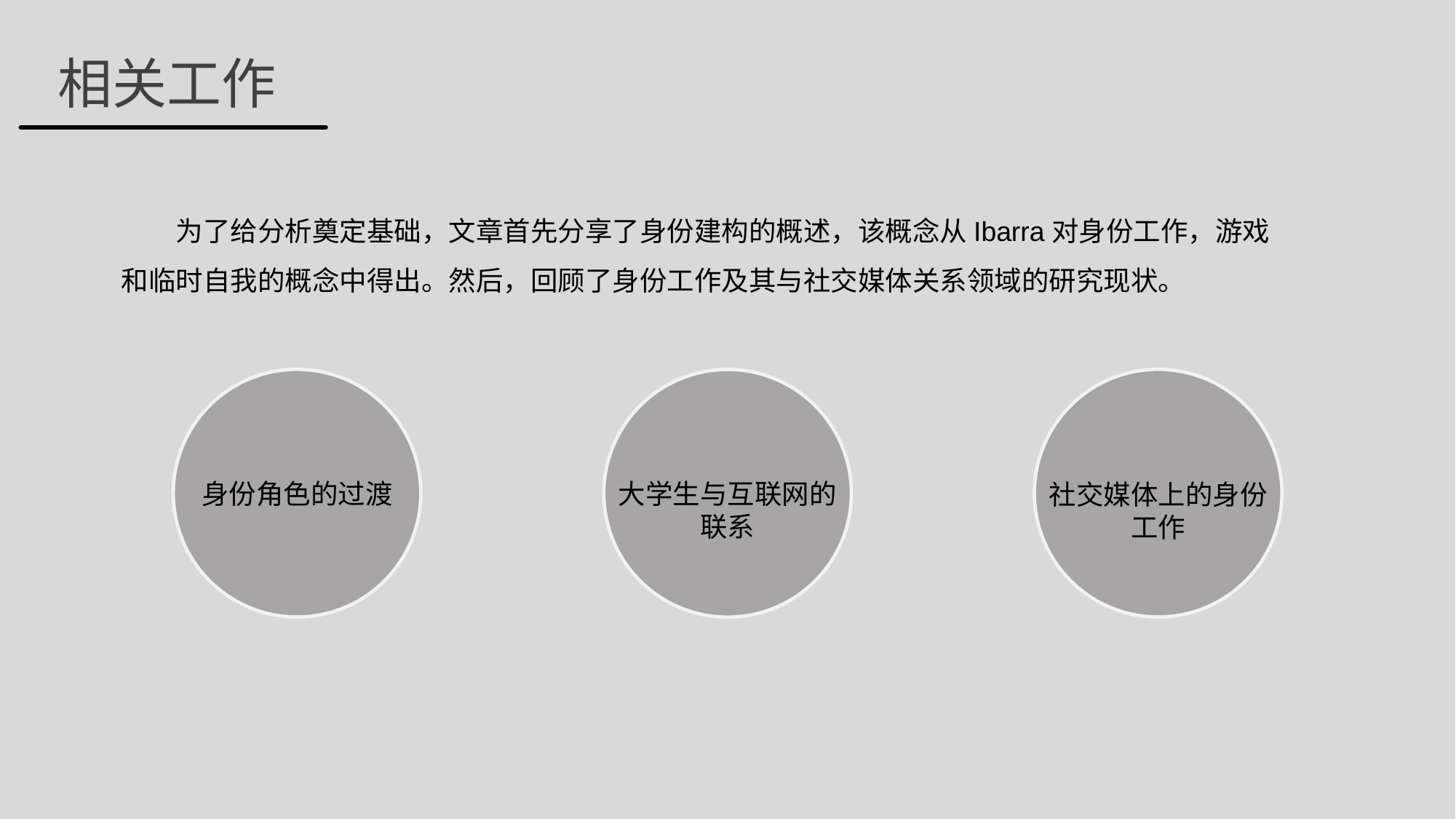

相关工作
　　为了给分析奠定基础，文章首先分享了身份建构的概述，该概念从Ibarra对身份工作，游戏和临时自我的概念中得出。然后，回顾了身份工作及其与社交媒体关系领域的研究现状。

身份角色的过渡
大学生与互联网的联系
社交媒体上的身份工作